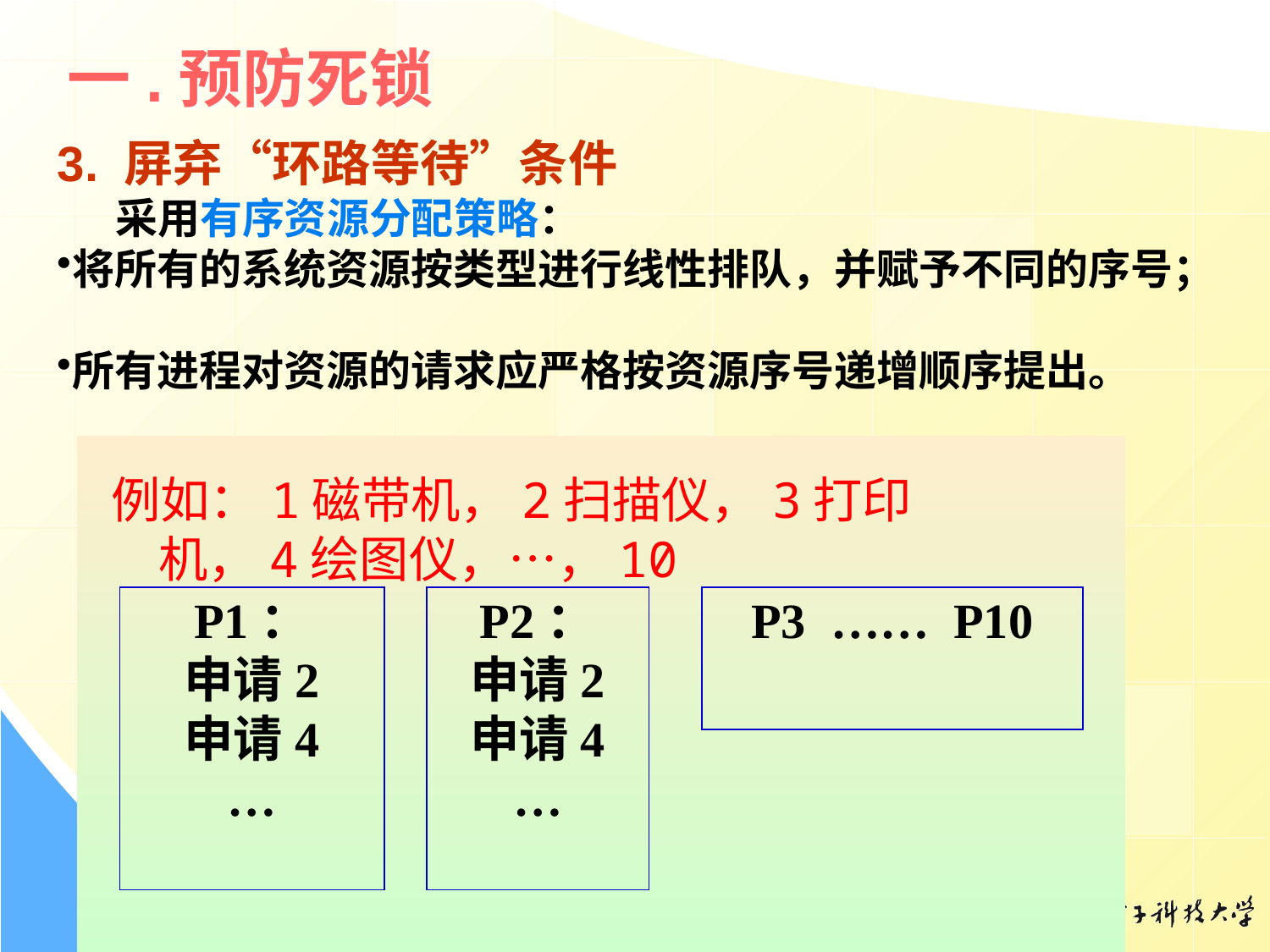

# 一.预防死锁
3. 屏弃“环路等待”条件
     采用有序资源分配策略：
将所有的系统资源按类型进行线性排队，并赋予不同的序号；

所有进程对资源的请求应严格按资源序号递增顺序提出。

例如：1磁带机，2扫描仪，3打印机，4绘图仪，…，10
P1：
申请2
申请4
…
P2：
申请2
申请4
…
P3  ……  P10